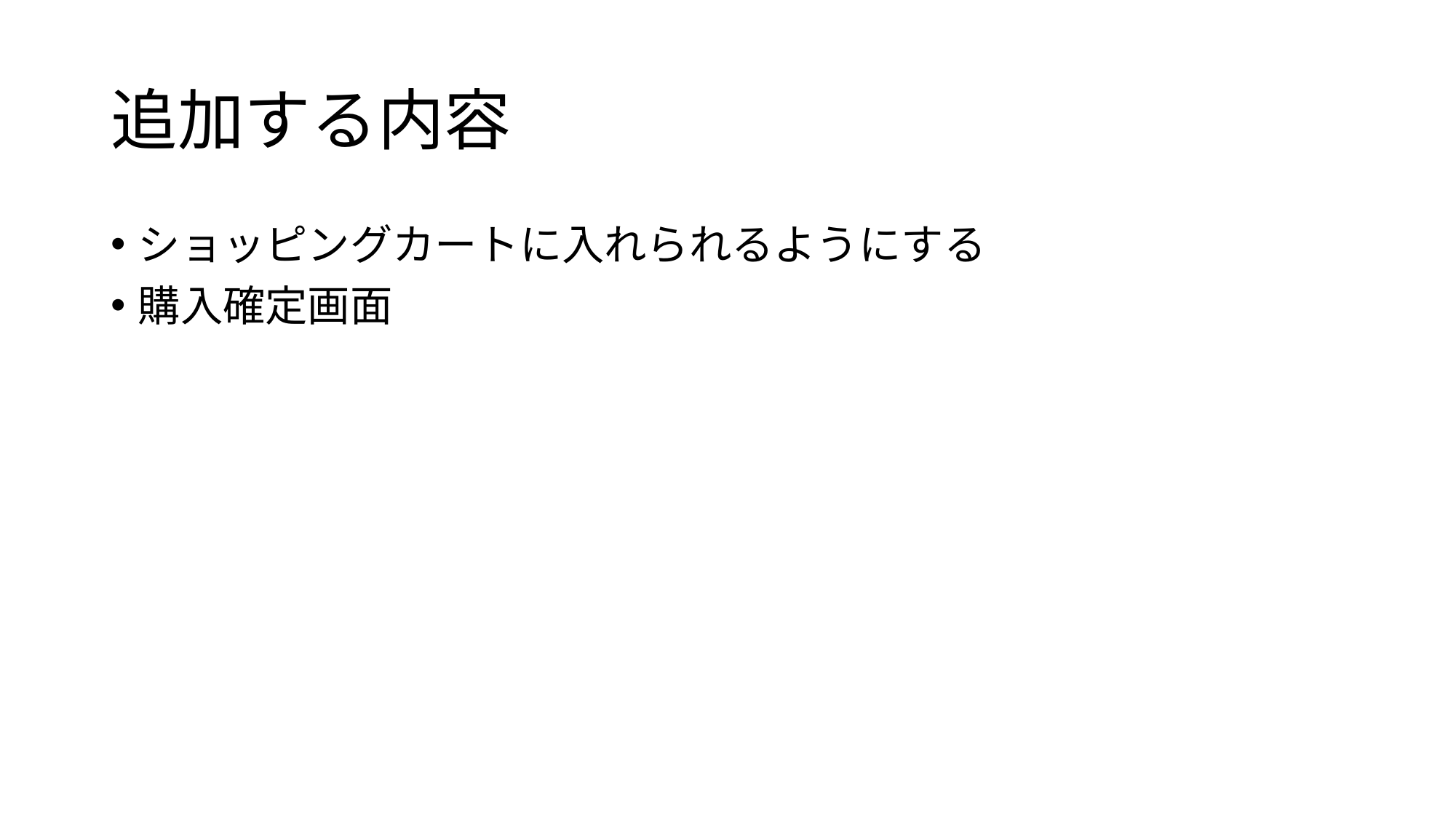

# 追加する内容
ショッピングカートに入れられるようにする
購入確定画面